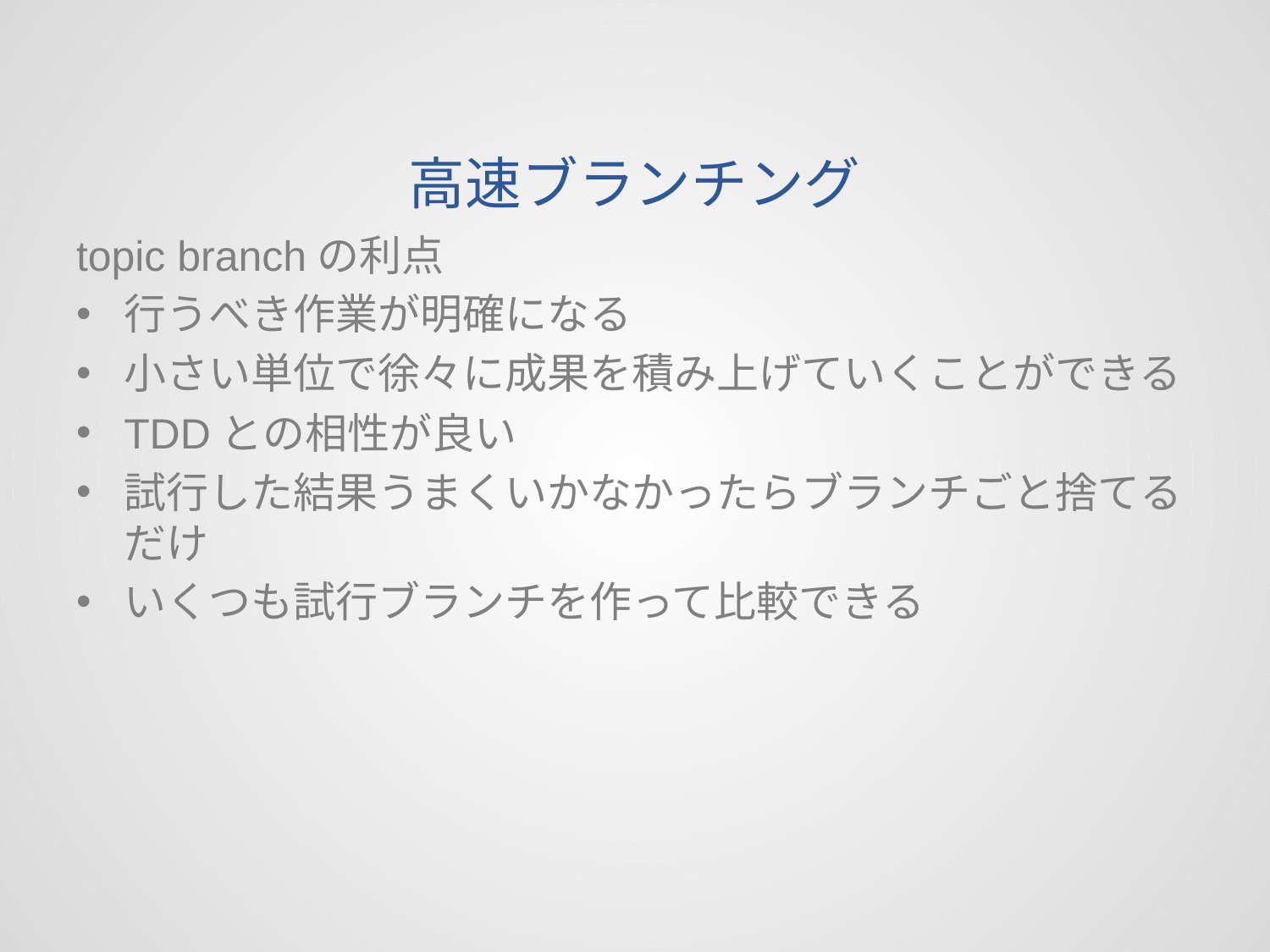

# 高速ブランチング
topic branchの利点
行うべき作業が明確になる
小さい単位で徐々に成果を積み上げていくことができる
TDDとの相性が良い
試行した結果うまくいかなかったらブランチごと捨てるだけ
いくつも試行ブランチを作って比較できる